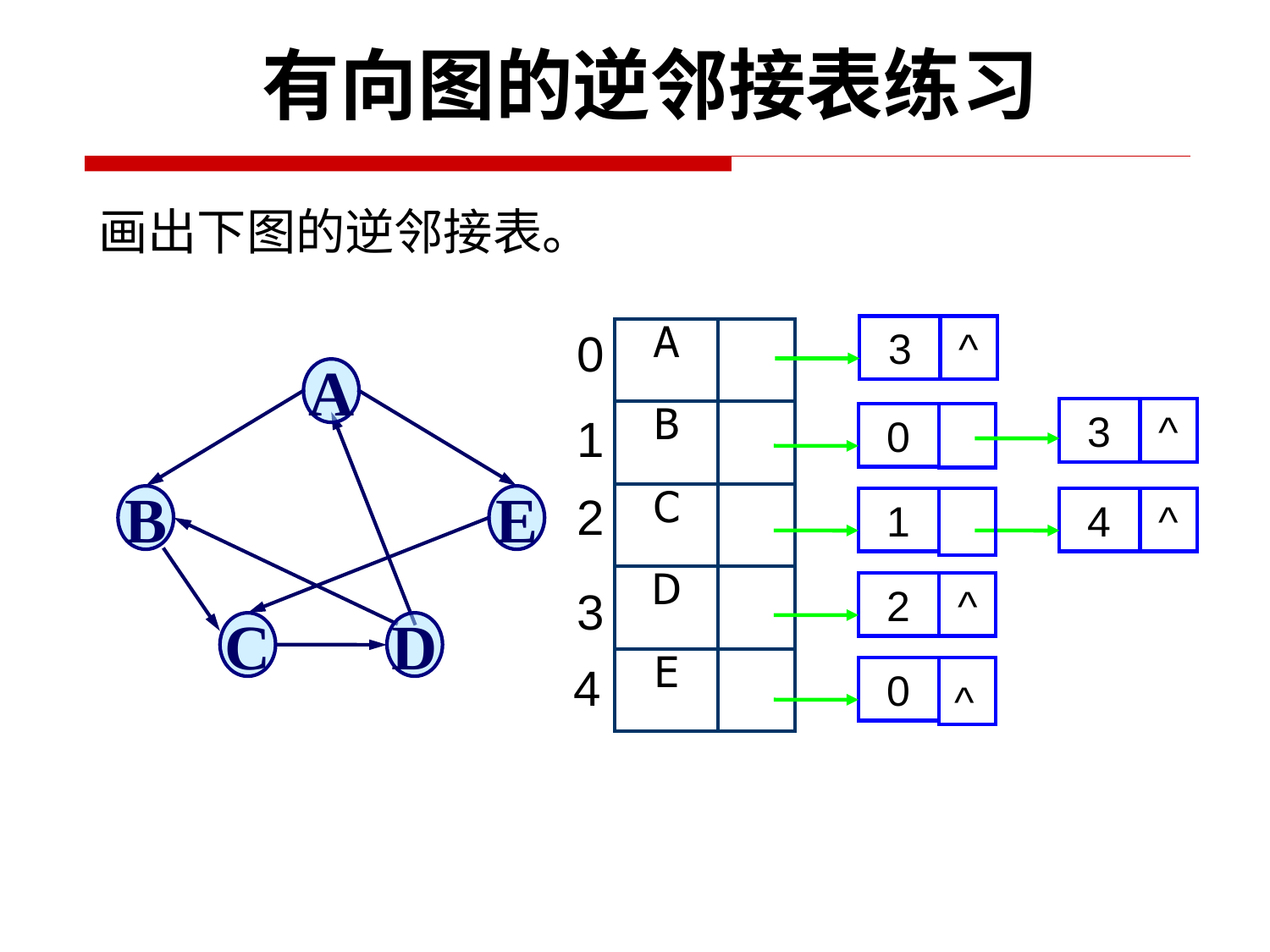

有向图的逆邻接表练习
画出下图的逆邻接表。
0
3
^
| A |  |
| --- | --- |
| B |  |
| C |  |
| D |  |
| E |  |

A

B
E

C
D

3
^
1
0

2
1

4
^

2
^
3

4
0

^